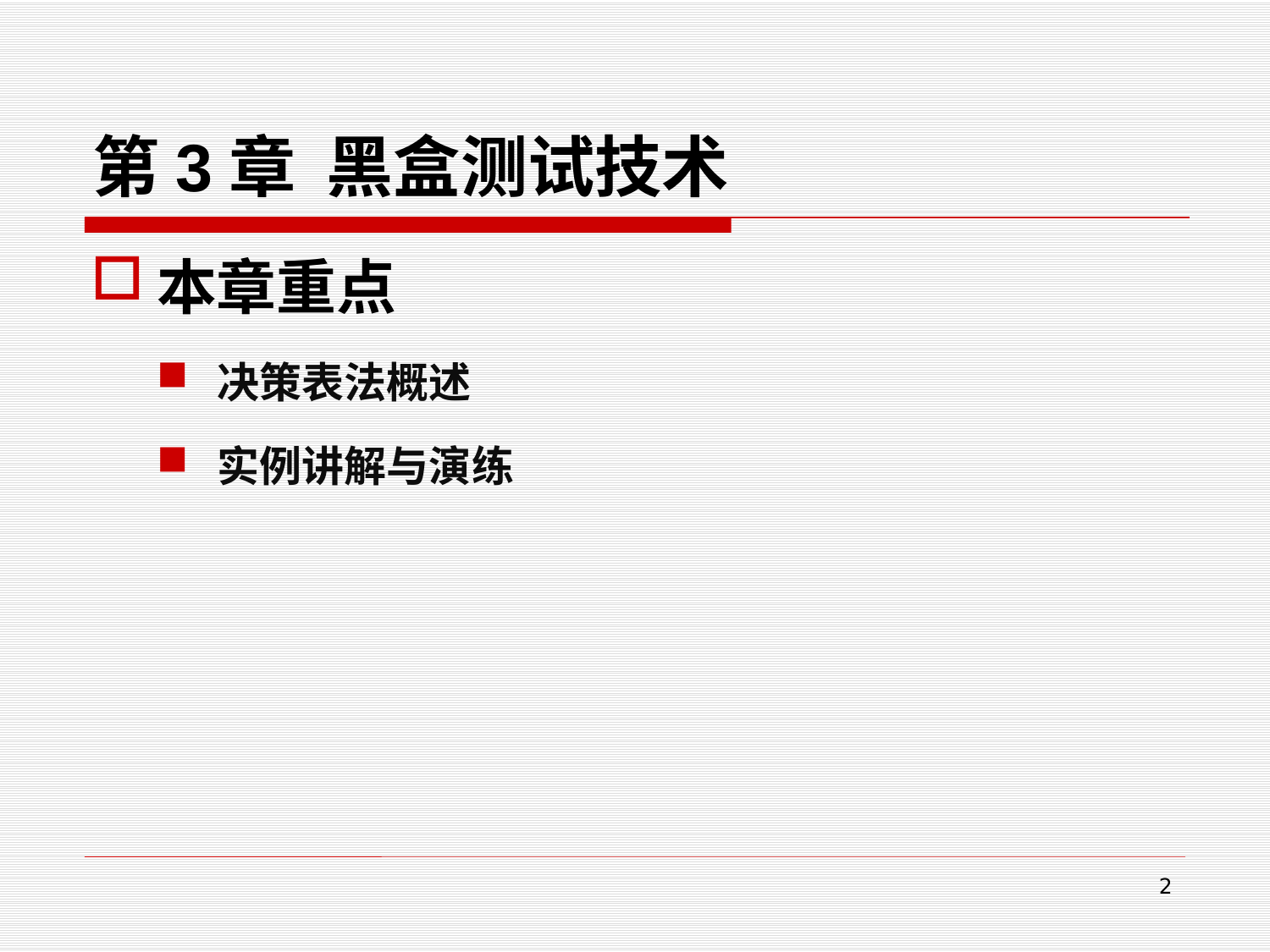

# 第3章  黑盒测试技术
本章重点
决策表法概述
实例讲解与演练

2